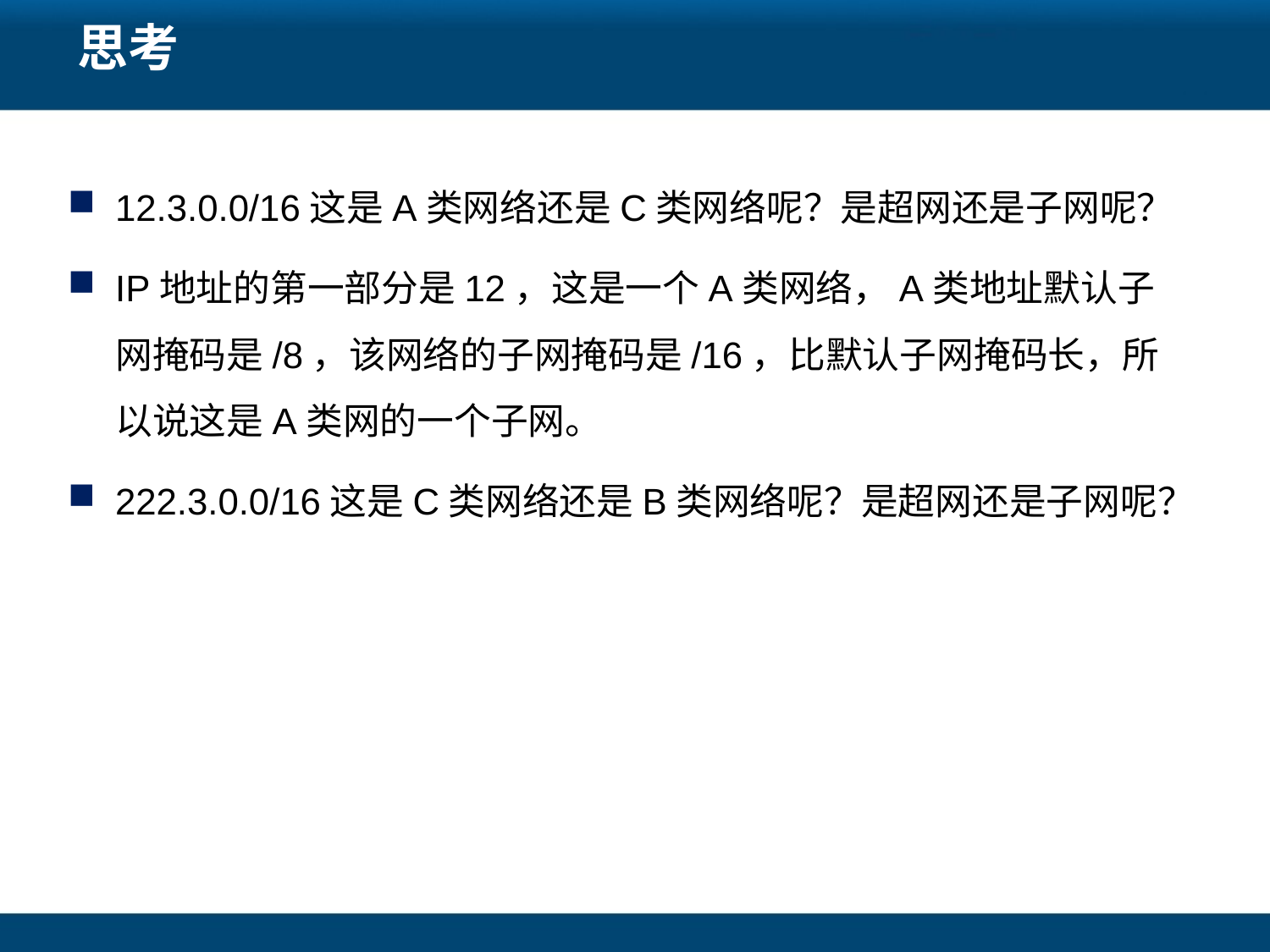

# 思考
12.3.0.0/16这是A类网络还是C类网络呢？是超网还是子网呢？
IP地址的第一部分是12，这是一个A类网络，A类地址默认子网掩码是/8，该网络的子网掩码是/16，比默认子网掩码长，所以说这是A类网的一个子网。
222.3.0.0/16这是C类网络还是B类网络呢？是超网还是子网呢？